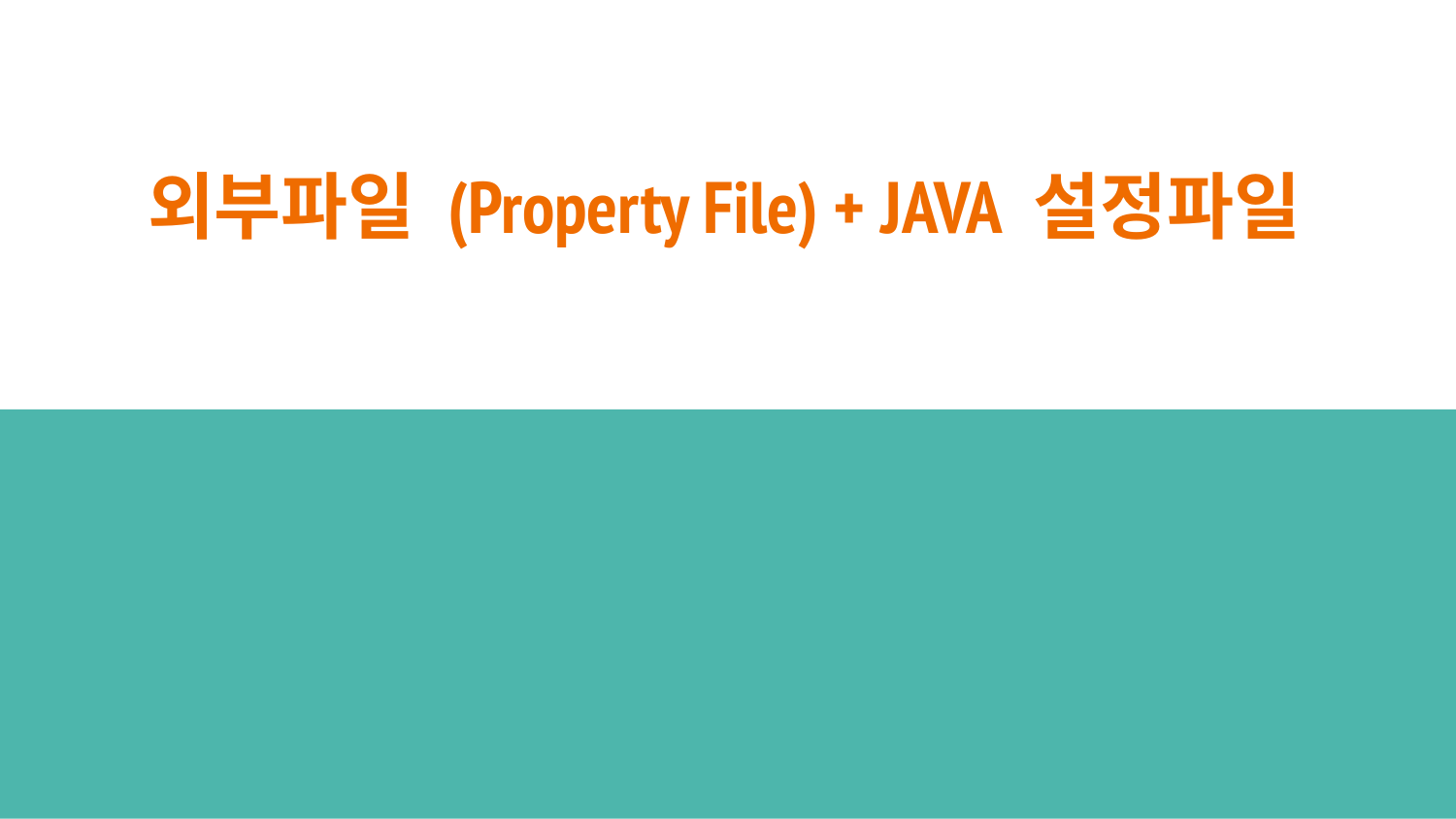

# 외부파일 (Property File) + JAVA 설정파일